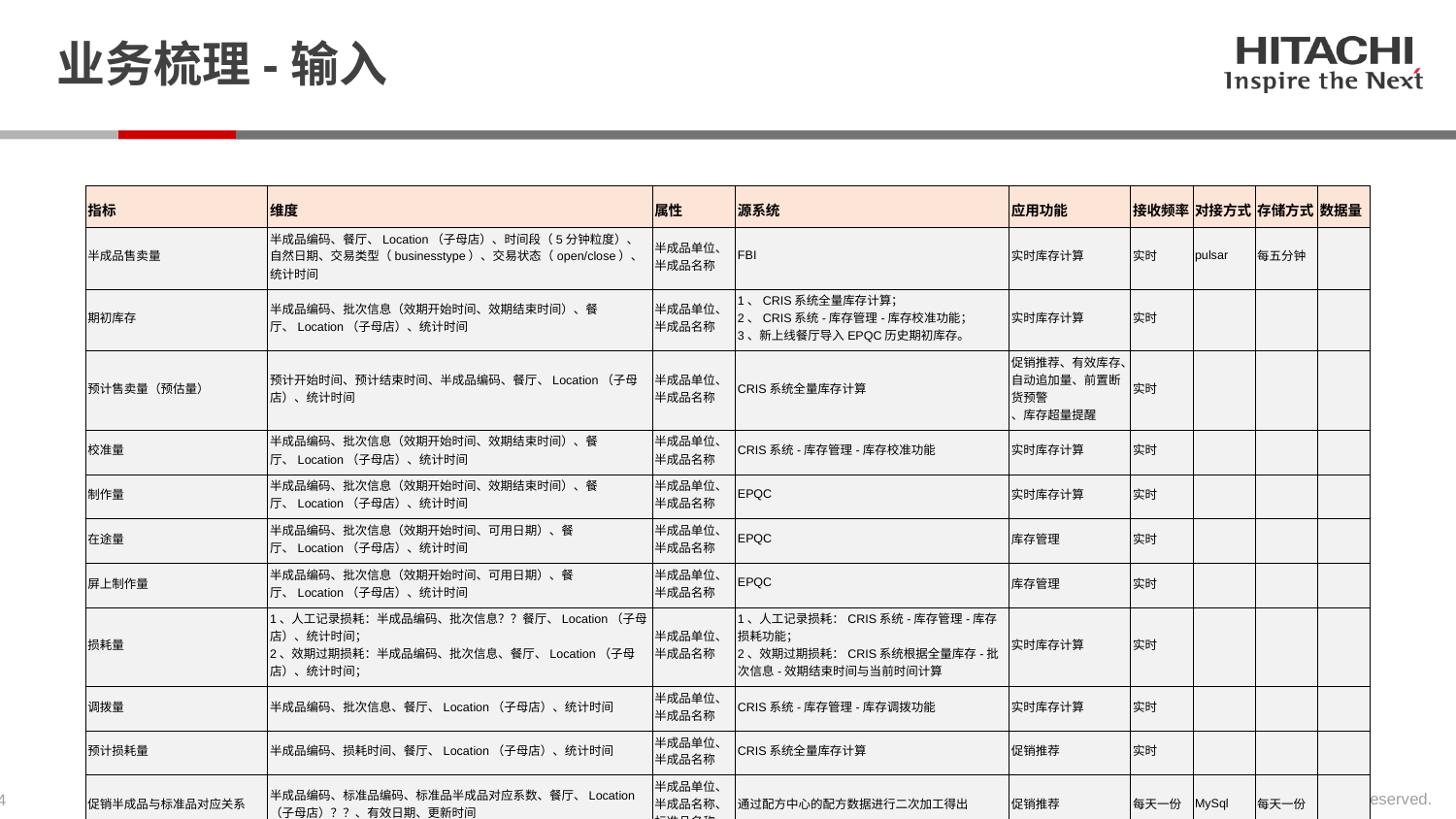

# 业务梳理-输入
| 指标 | 维度 | 属性 | 源系统 | 应用功能 | 接收频率 | 对接方式 | 存储方式 | 数据量 |
| --- | --- | --- | --- | --- | --- | --- | --- | --- |
| 半成品售卖量 | 半成品编码、餐厅、Location（子母店）、时间段（5分钟粒度）、自然日期、交易类型（businesstype）、交易状态（open/close）、统计时间 | 半成品单位、半成品名称 | FBI | 实时库存计算 | 实时 | pulsar | 每五分钟 |  |
| 期初库存 | 半成品编码、批次信息（效期开始时间、效期结束时间）、餐厅、Location（子母店）、统计时间 | 半成品单位、半成品名称 | 1、CRIS系统全量库存计算； 2、CRIS系统-库存管理-库存校准功能； 3、新上线餐厅导入EPQC历史期初库存。 | 实时库存计算 | 实时 |  |  |  |
| 预计售卖量（预估量） | 预计开始时间、预计结束时间、半成品编码、餐厅、Location（子母店）、统计时间 | 半成品单位、半成品名称 | CRIS系统全量库存计算 | 促销推荐、有效库存、自动追加量、前置断货预警 、库存超量提醒 | 实时 |  |  |  |
| 校准量 | 半成品编码、批次信息（效期开始时间、效期结束时间）、餐厅、Location（子母店）、统计时间 | 半成品单位、半成品名称 | CRIS系统-库存管理-库存校准功能 | 实时库存计算 | 实时 |  |  |  |
| 制作量 | 半成品编码、批次信息（效期开始时间、效期结束时间）、餐厅、Location（子母店）、统计时间 | 半成品单位、半成品名称 | EPQC | 实时库存计算 | 实时 |  |  |  |
| 在途量 | 半成品编码、批次信息（效期开始时间、可用日期）、餐厅、Location（子母店）、统计时间 | 半成品单位、半成品名称 | EPQC | 库存管理 | 实时 |  |  |  |
| 屏上制作量 | 半成品编码、批次信息（效期开始时间、可用日期）、餐厅、Location（子母店）、统计时间 | 半成品单位、半成品名称 | EPQC | 库存管理 | 实时 |  |  |  |
| 损耗量 | 1、人工记录损耗：半成品编码、批次信息？？餐厅、Location（子母店）、统计时间； 2、效期过期损耗：半成品编码、批次信息、餐厅、Location（子母店）、统计时间； | 半成品单位、半成品名称 | 1、人工记录损耗：CRIS系统-库存管理-库存损耗功能； 2、效期过期损耗：CRIS系统根据全量库存-批次信息-效期结束时间与当前时间计算 | 实时库存计算 | 实时 |  |  |  |
| 调拨量 | 半成品编码、批次信息、餐厅、Location（子母店）、统计时间 | 半成品单位、半成品名称 | CRIS系统-库存管理-库存调拨功能 | 实时库存计算 | 实时 |  |  |  |
| 预计损耗量 | 半成品编码、损耗时间、餐厅、Location（子母店）、统计时间 | 半成品单位、半成品名称 | CRIS系统全量库存计算 | 促销推荐 | 实时 |  |  |  |
| 促销半成品与标准品对应关系 | 半成品编码、标准品编码、标准品半成品对应系数、餐厅、Location（子母店）？？、有效日期、更新时间 | 半成品单位、半成品名称、标准品名称 | 通过配方中心的配方数据进行二次加工得出 | 促销推荐 | 每天一份 | MySql | 每天一份 |  |